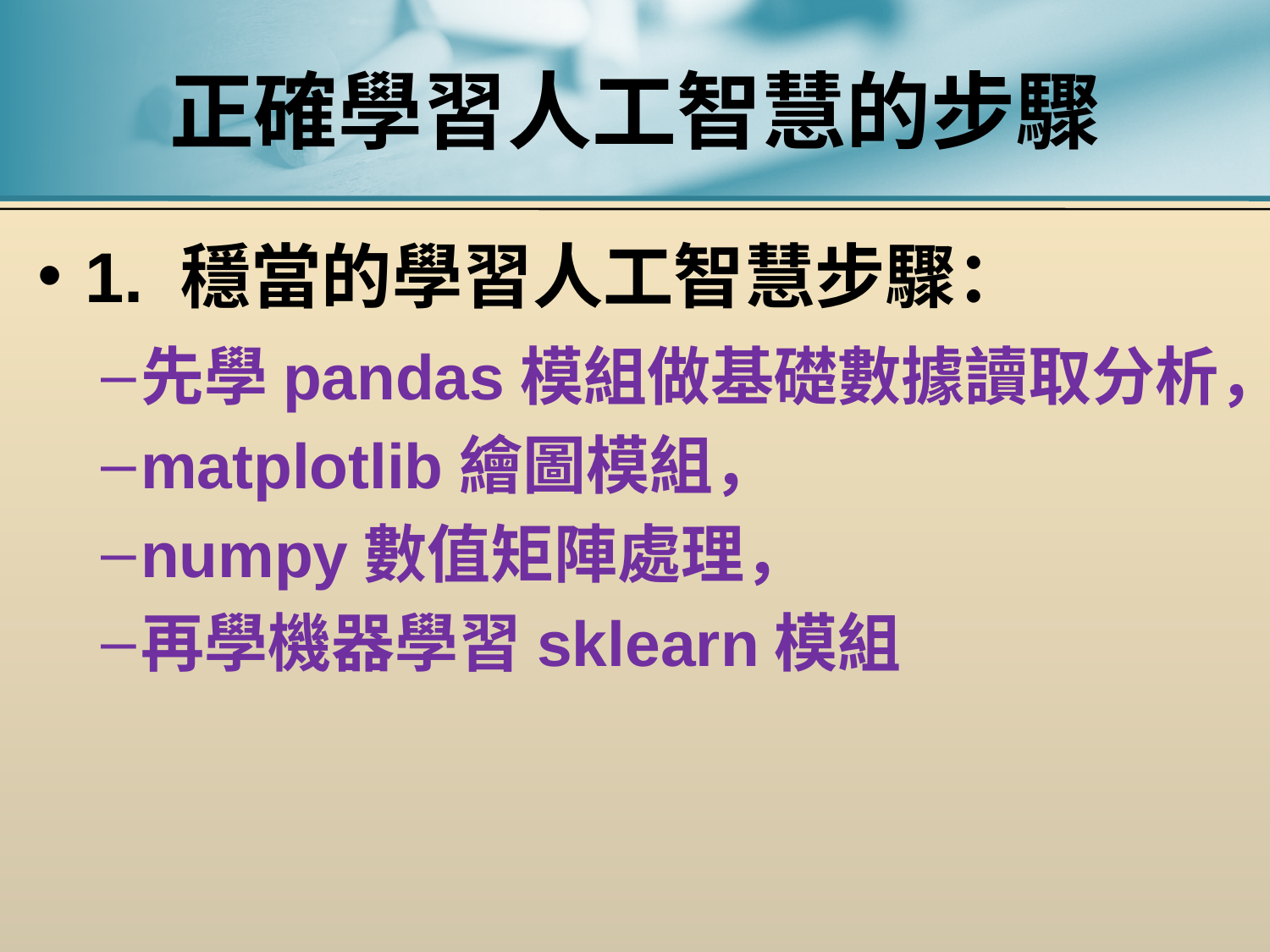

# 正確學習人工智慧的步驟
1. 穩當的學習人工智慧步驟：
先學pandas模組做基礎數據讀取分析，
matplotlib繪圖模組，
numpy數值矩陣處理，
再學機器學習sklearn模組